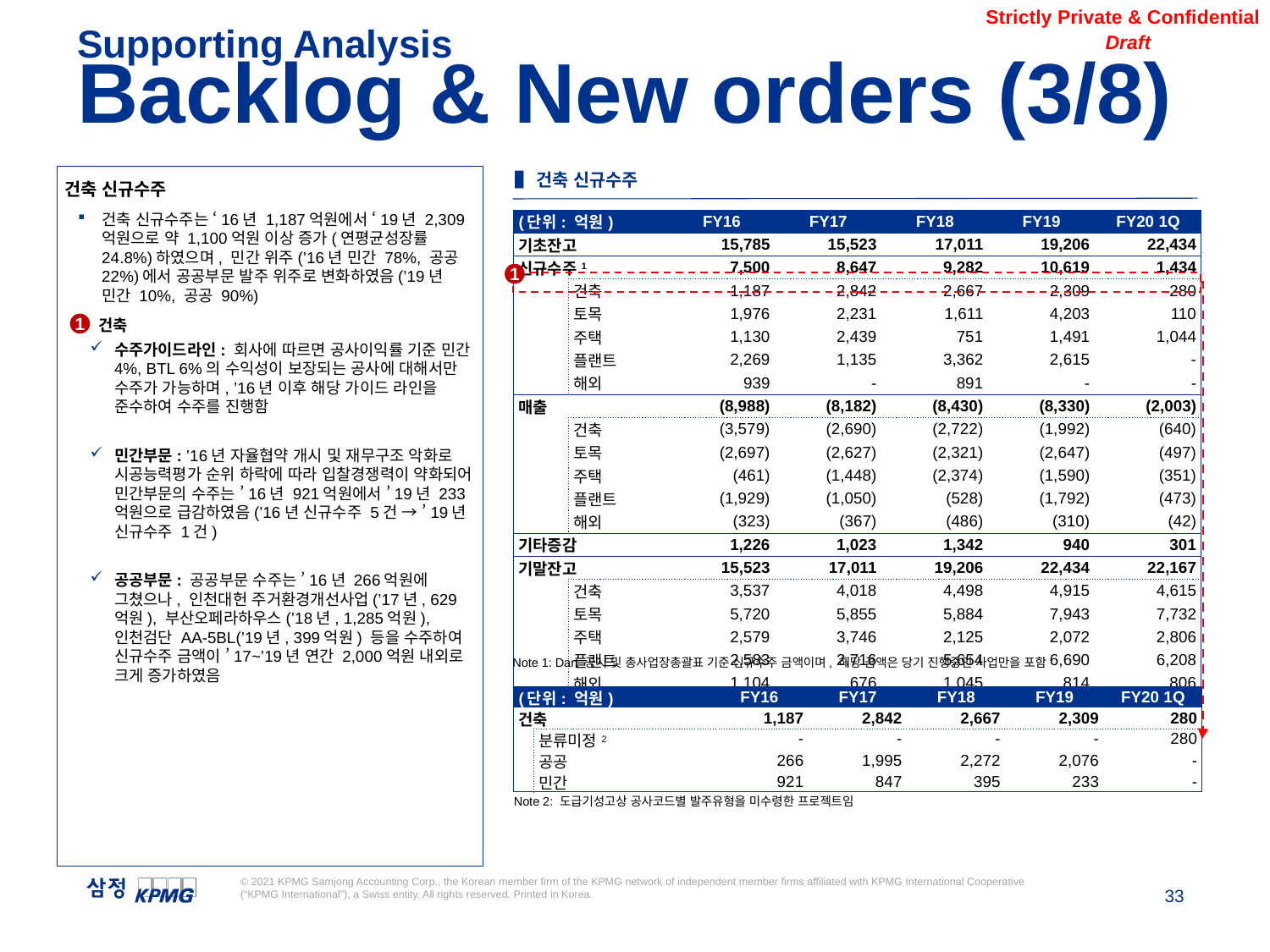

Supporting Analysis
Backlog & New orders (3/8)
▌건축 신규수주

건축 신규수주
건축 신규수주는 ‘16년 1,187억원에서 ‘19년 2,309억원으로 약 1,100억원 이상 증가(연평균성장률 24.8%)하였으며, 민간 위주(’16년 민간 78%, 공공 22%)에서 공공부문 발주 위주로 변화하였음(’19년 민간 10%, 공공 90%)
건축
수주가이드라인: 회사에 따르면 공사이익률 기준 민간 4%, BTL 6%의 수익성이 보장되는 공사에 대해서만 수주가 가능하며, ’16년 이후 해당 가이드 라인을 준수하여 수주를 진행함

민간부문: ’16년 자율협약 개시 및 재무구조 악화로 시공능력평가 순위 하락에 따라 입찰경쟁력이 약화되어 민간부문의 수주는 ’16년 921억원에서 ’19년 233억원으로 급감하였음(’16년 신규수주 5건 → ’19년 신규수주 1건)

공공부문: 공공부문 수주는 ’16년 266억원에 그쳤으나, 인천대헌 주거환경개선사업(’17년, 629억원), 부산오페라하우스(’18년, 1,285억원), 인천검단 AA-5BL(’19년, 399억원) 등을 수주하여 신규수주 금액이 ’17~’19년 연간 2,000억원 내외로 크게 증가하였음

| (단위: 억원) |  | FY16 | FY17 | FY18 | FY19 | FY20 1Q |
| --- | --- | --- | --- | --- | --- | --- |
| 기초잔고 |  | 15,785 | 15,523 | 17,011 | 19,206 | 22,434 |
| 신규수주1 |  | 7,500 | 8,647 | 9,282 | 10,619 | 1,434 |
|  | 건축 | 1,187 | 2,842 | 2,667 | 2,309 | 280 |
|  | 토목 | 1,976 | 2,231 | 1,611 | 4,203 | 110 |
|  | 주택 | 1,130 | 2,439 | 751 | 1,491 | 1,044 |
|  | 플랜트 | 2,269 | 1,135 | 3,362 | 2,615 | - |
|  | 해외 | 939 | - | 891 | - | - |
| 매출 |  | (8,988) | (8,182) | (8,430) | (8,330) | (2,003) |
|  | 건축 | (3,579) | (2,690) | (2,722) | (1,992) | (640) |
|  | 토목 | (2,697) | (2,627) | (2,321) | (2,647) | (497) |
|  | 주택 | (461) | (1,448) | (2,374) | (1,590) | (351) |
|  | 플랜트 | (1,929) | (1,050) | (528) | (1,792) | (473) |
|  | 해외 | (323) | (367) | (486) | (310) | (42) |
| 기타증감 |  | 1,226 | 1,023 | 1,342 | 940 | 301 |
| 기말잔고 |  | 15,523 | 17,011 | 19,206 | 22,434 | 22,167 |
|  | 건축 | 3,537 | 4,018 | 4,498 | 4,915 | 4,615 |
|  | 토목 | 5,720 | 5,855 | 5,884 | 7,943 | 7,732 |
|  | 주택 | 2,579 | 3,746 | 2,125 | 2,072 | 2,806 |
|  | 플랜트 | 2,583 | 2,716 | 5,654 | 6,690 | 6,208 |
|  | 해외 | 1,104 | 676 | 1,045 | 814 | 806 |
1

1
Note 1: Dart 공시 및 총사업장총괄표 기준 신규수주 금액이며, 해당 금액은 당기 진행중인 사업만을 포함
| (단위: 억원) |  | FY16 | FY17 | FY18 | FY19 | FY20 1Q |
| --- | --- | --- | --- | --- | --- | --- |
| 건축 |  | 1,187 | 2,842 | 2,667 | 2,309 | 280 |
|  | 분류미정2 | - | - | - | - | 280 |
|  | 공공 | 266 | 1,995 | 2,272 | 2,076 | - |
|  | 민간 | 921 | 847 | 395 | 233 | - |
Note 2: 도급기성고상 공사코드별 발주유형을 미수령한 프로젝트임